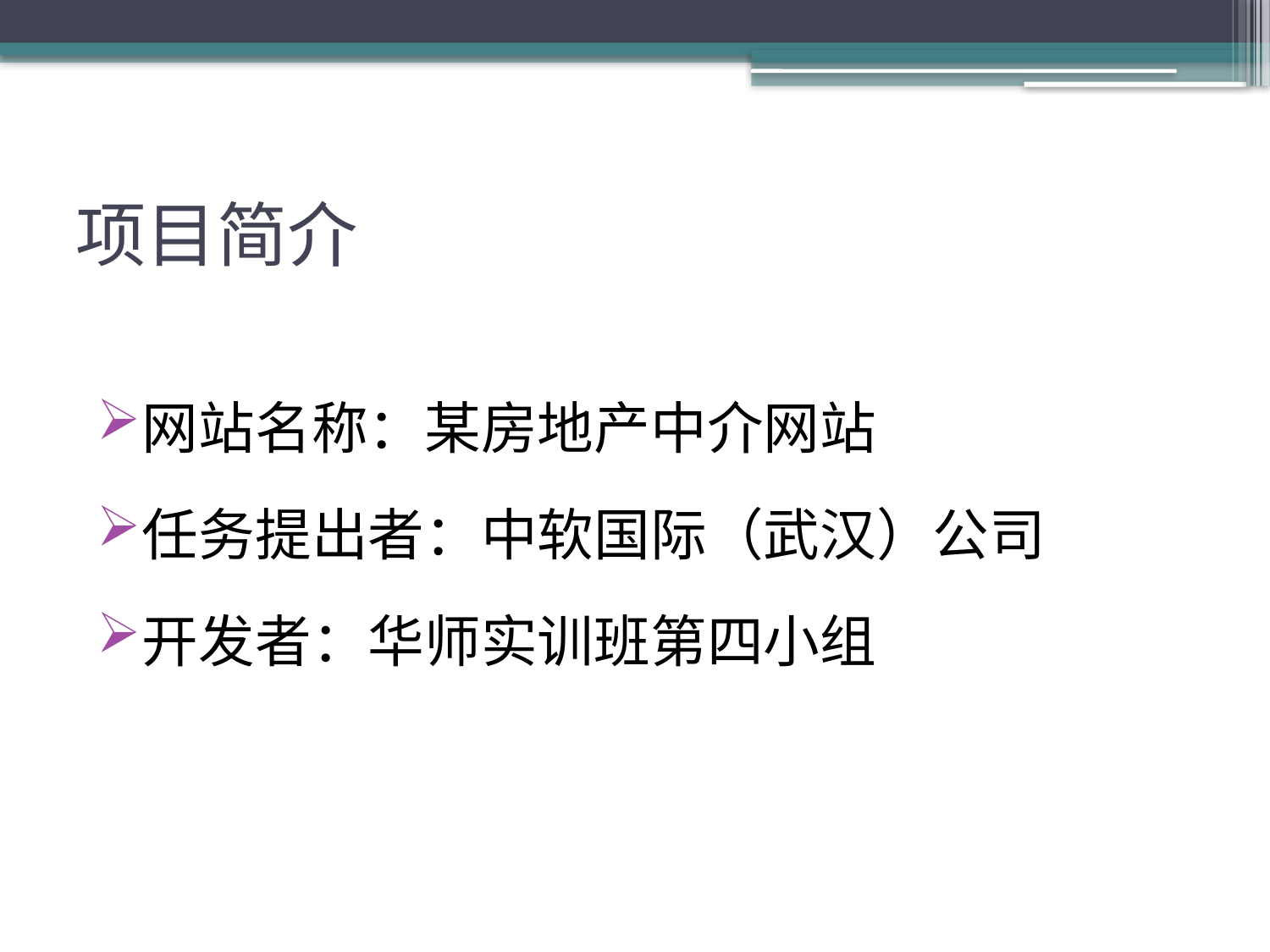

# 项目简介

网站名称：某房地产中介网站
任务提出者：中软国际（武汉）公司
开发者：华师实训班第四小组